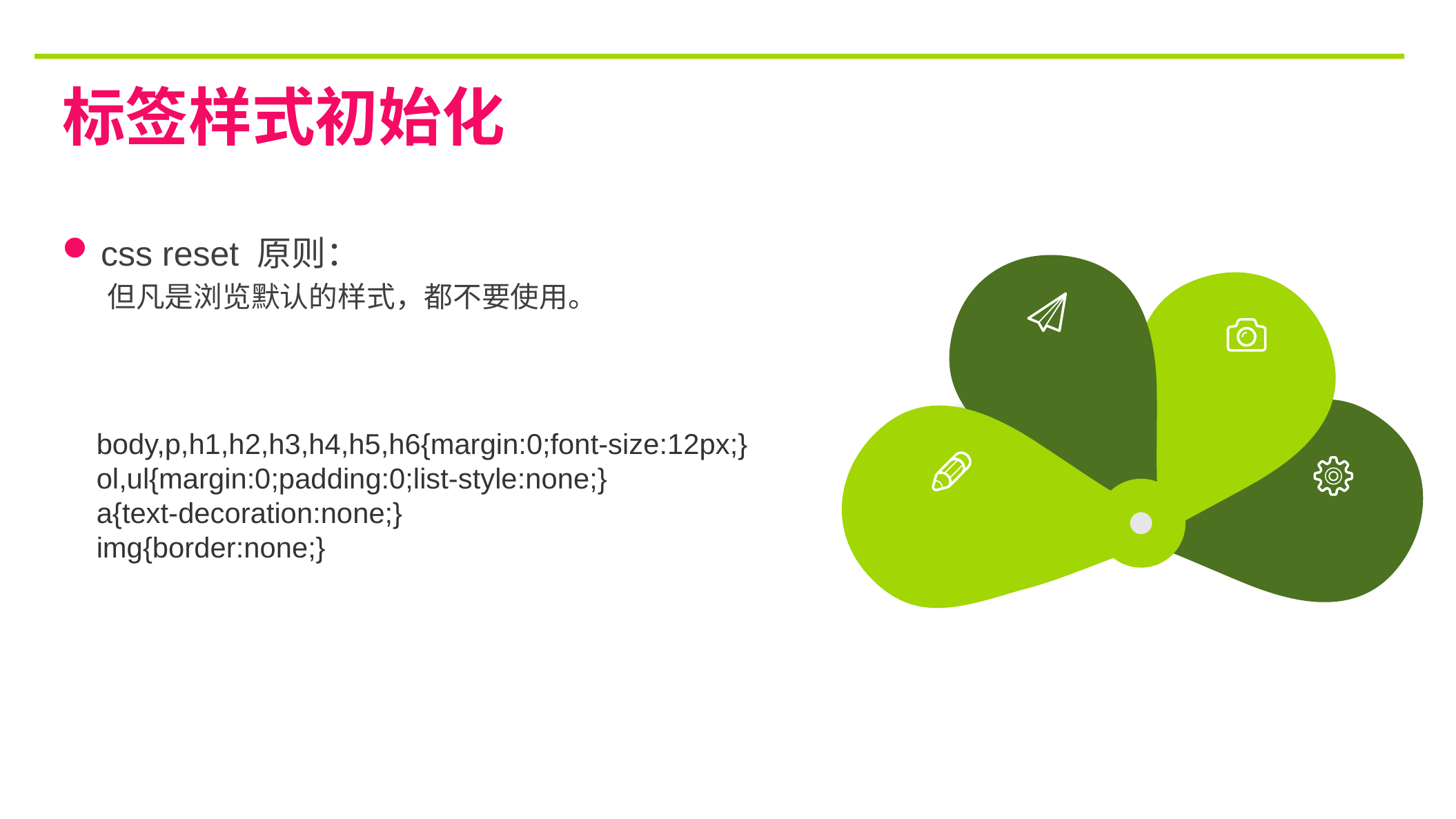

标签样式初始化
css reset 原则：
但凡是浏览默认的样式，都不要使用。

body,p,h1,h2,h3,h4,h5,h6{margin:0;font-size:12px;}
ol,ul{margin:0;padding:0;list-style:none;}
a{text-decoration:none;}
img{border:none;}